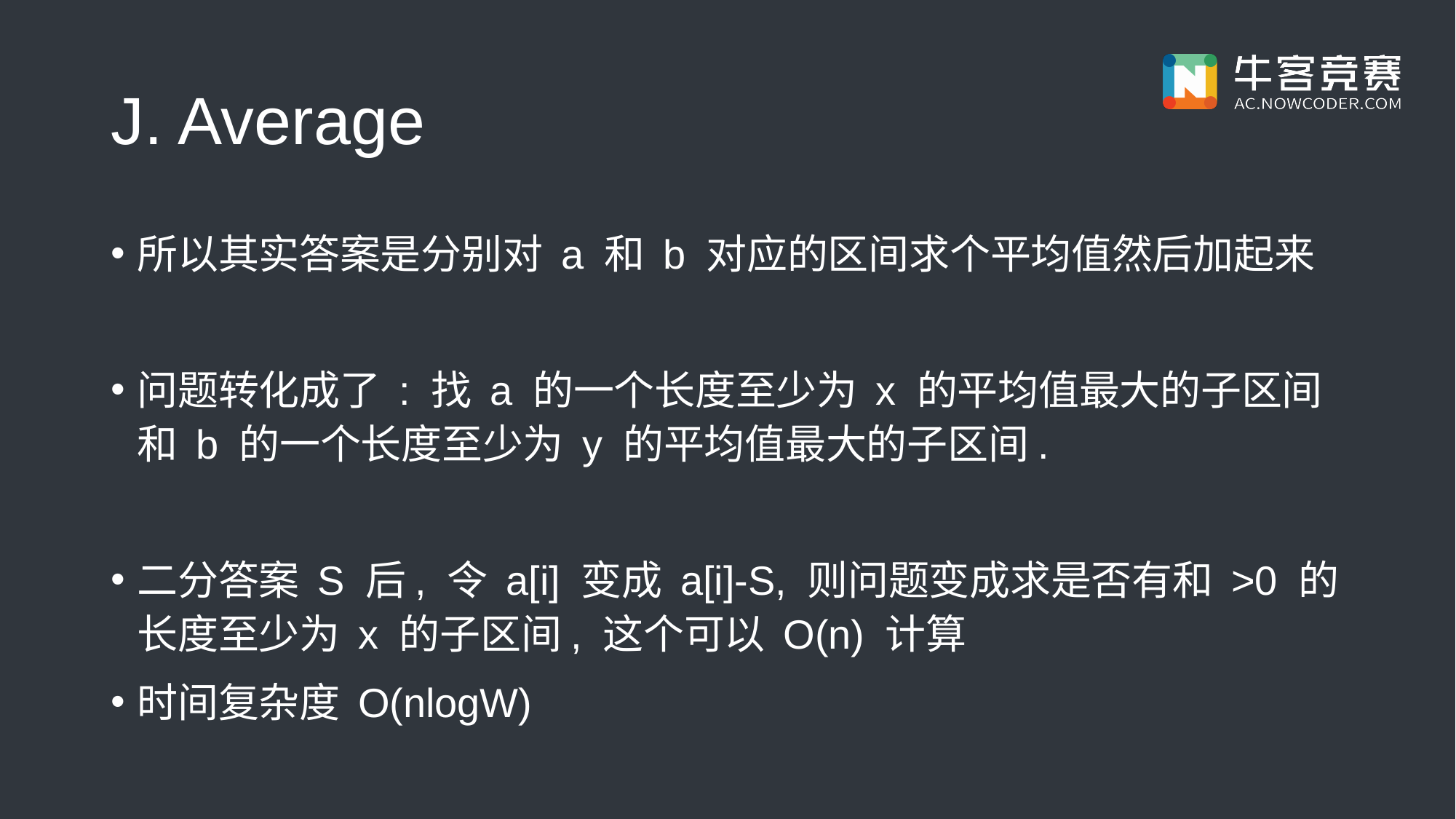

# J. Average
所以其实答案是分别对 a 和 b 对应的区间求个平均值然后加起来

问题转化成了 : 找 a 的一个长度至少为 x 的平均值最大的子区间和 b 的一个长度至少为 y 的平均值最大的子区间.

二分答案 S 后, 令 a[i] 变成 a[i]-S, 则问题变成求是否有和 >0 的长度至少为 x 的子区间, 这个可以 O(n) 计算
时间复杂度 O(nlogW)